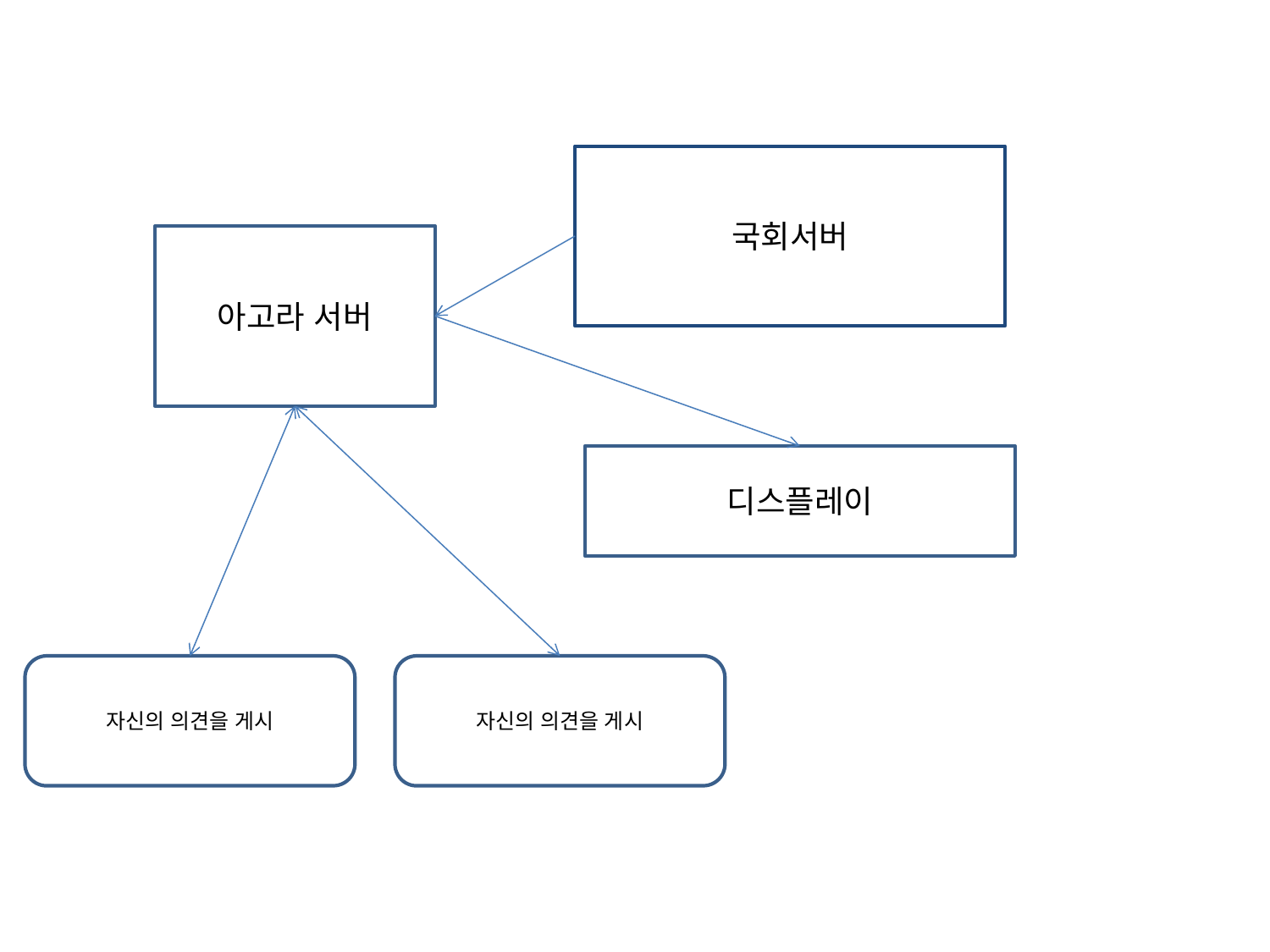

국회서버
아고라 서버
디스플레이
자신의 의견을 게시
자신의 의견을 게시